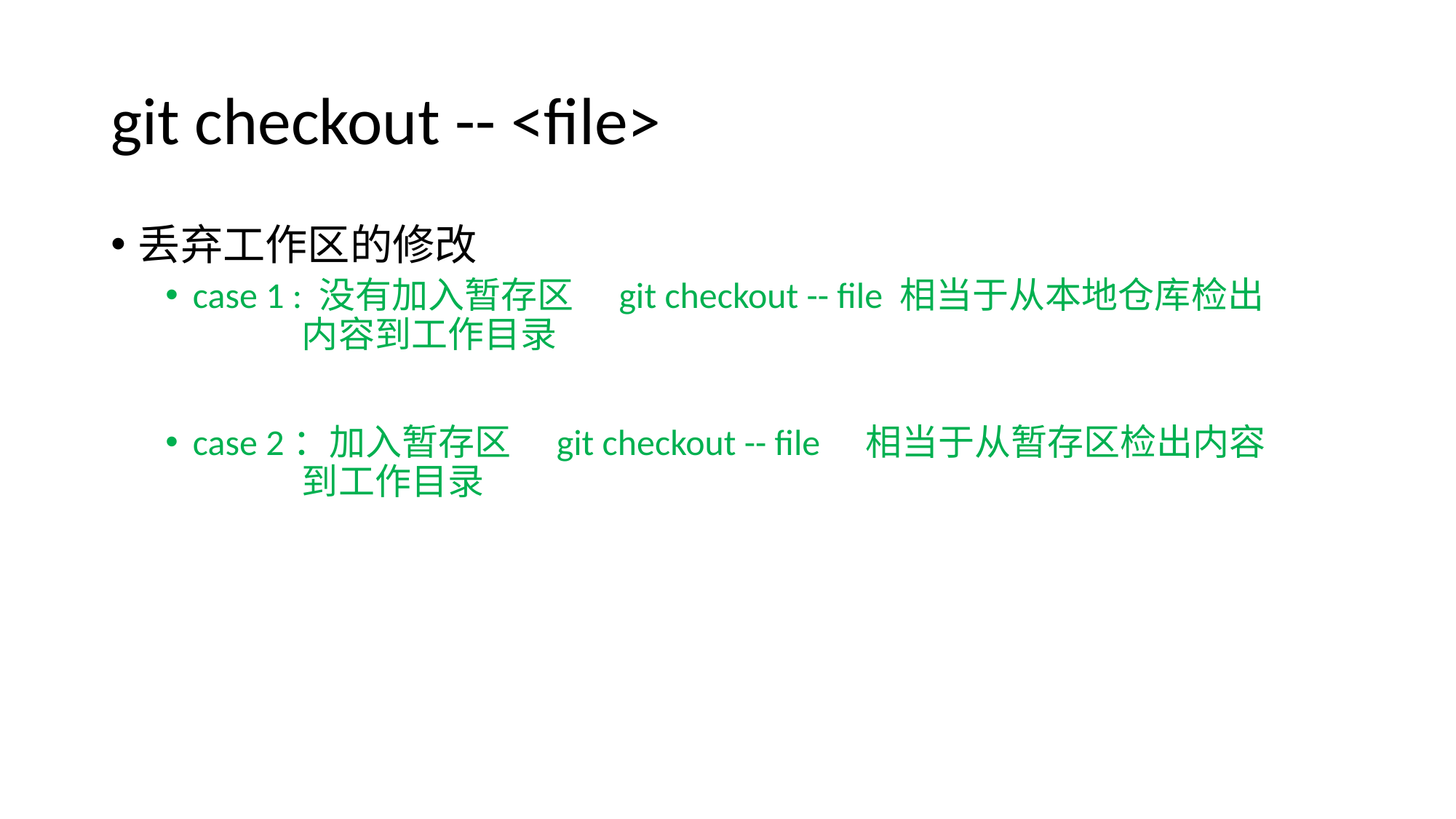

# git checkout -- <file>
丢弃工作区的修改
case 1 : 没有加入暂存区　git checkout -- file 相当于从本地仓库检出		内容到工作目录

case 2：加入暂存区　git checkout -- file　相当于从暂存区检出内容		到工作目录